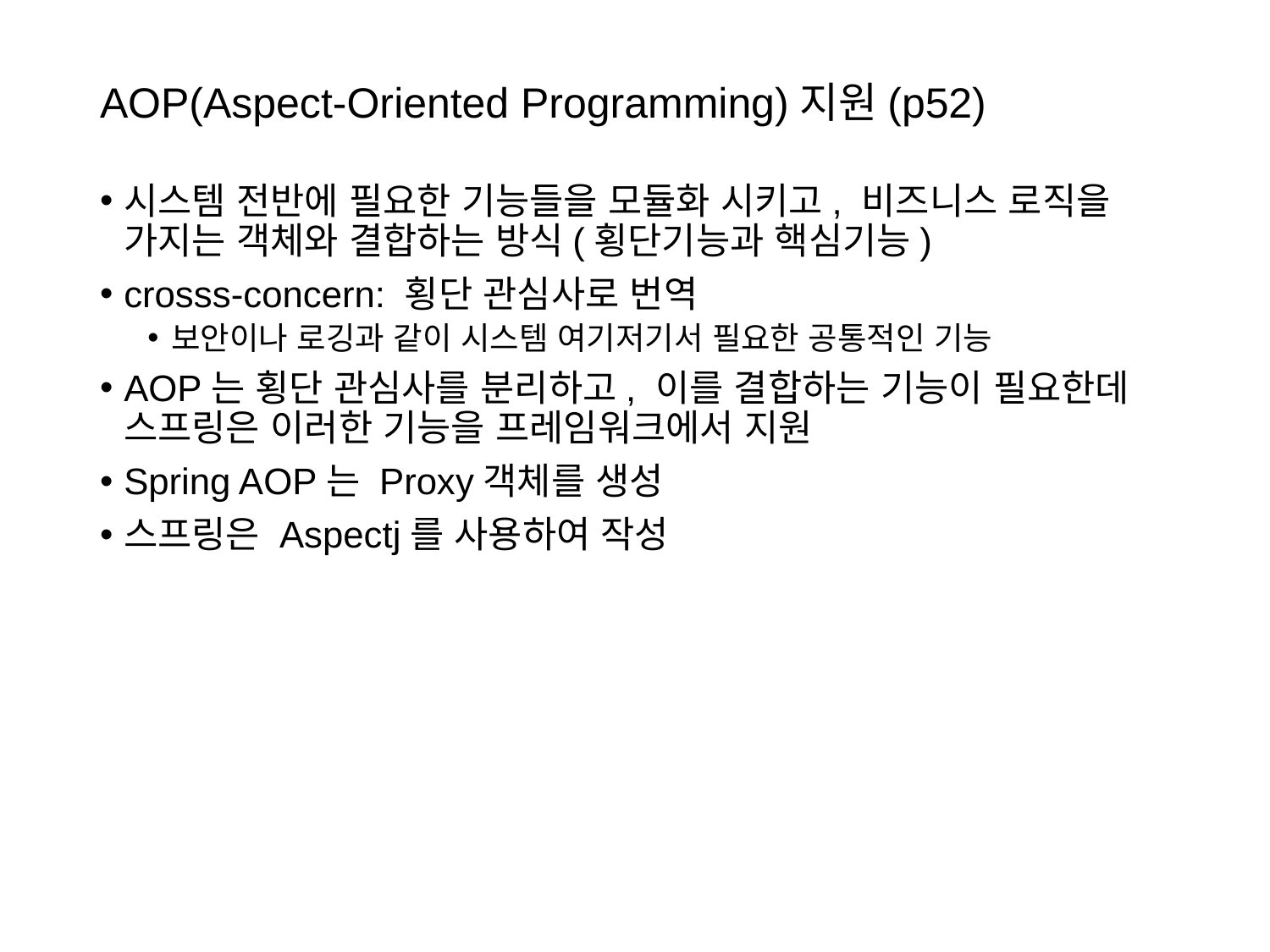

# AOP(Aspect-Oriented Programming)지원(p52)
시스템 전반에 필요한 기능들을 모듈화 시키고, 비즈니스 로직을 가지는 객체와 결합하는 방식(횡단기능과 핵심기능)
crosss-concern: 횡단 관심사로 번역
보안이나 로깅과 같이 시스템 여기저기서 필요한 공통적인 기능
AOP는 횡단 관심사를 분리하고, 이를 결합하는 기능이 필요한데 스프링은 이러한 기능을 프레임워크에서 지원
Spring AOP는 Proxy객체를 생성
스프링은 Aspectj를 사용하여 작성